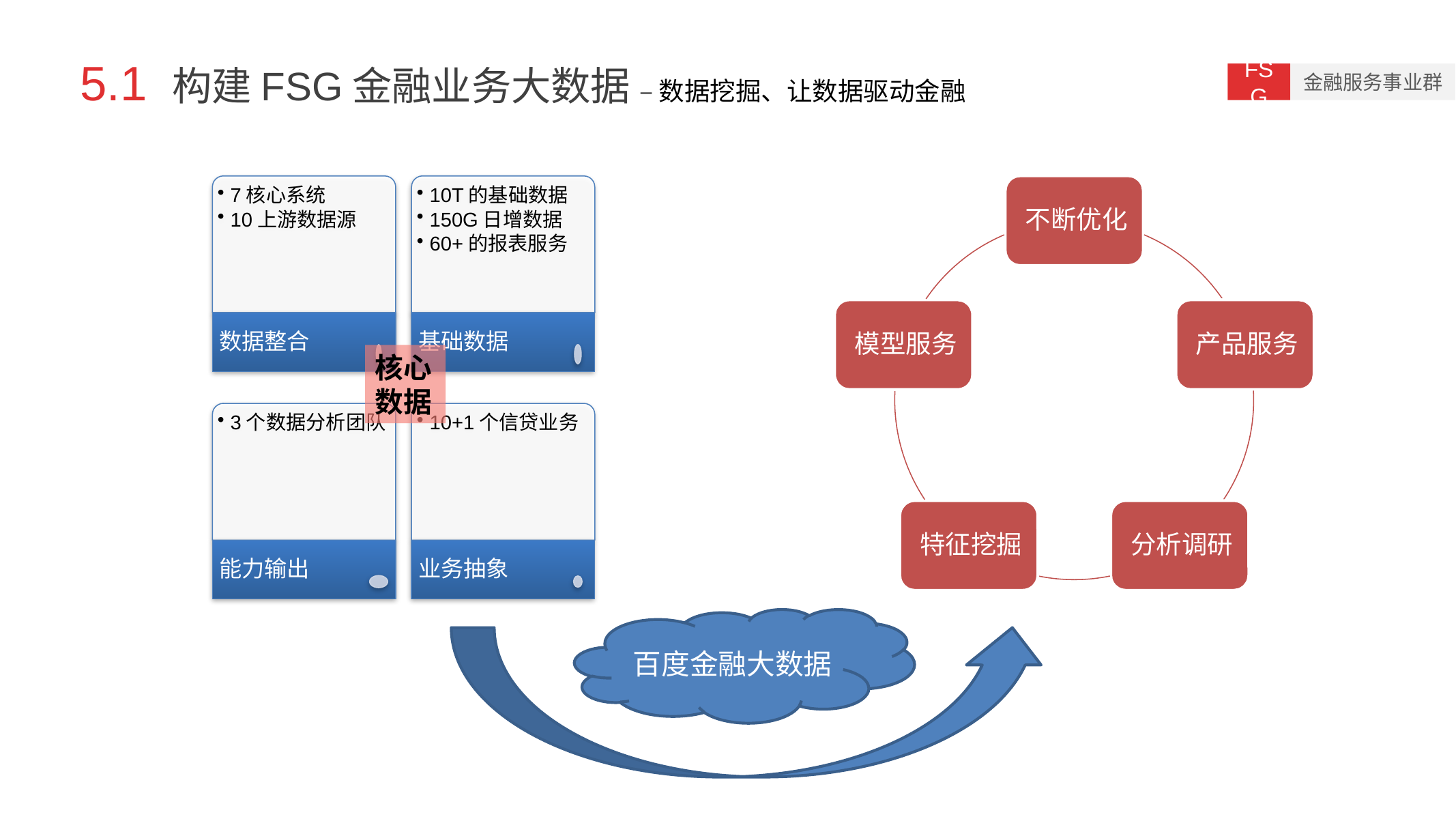

5.1 构建FSG金融业务大数据 – 数据挖掘、让数据驱动金融
7核心系统
10上游数据源
数据整合
10T的基础数据
150G日增数据
60+的报表服务
基础数据
3个数据分析团队
能力输出
10+1个信贷业务

业务抽象
不断优化
产品服务
分析调研
特征挖掘
模型服务
核心
数据
百度金融大数据